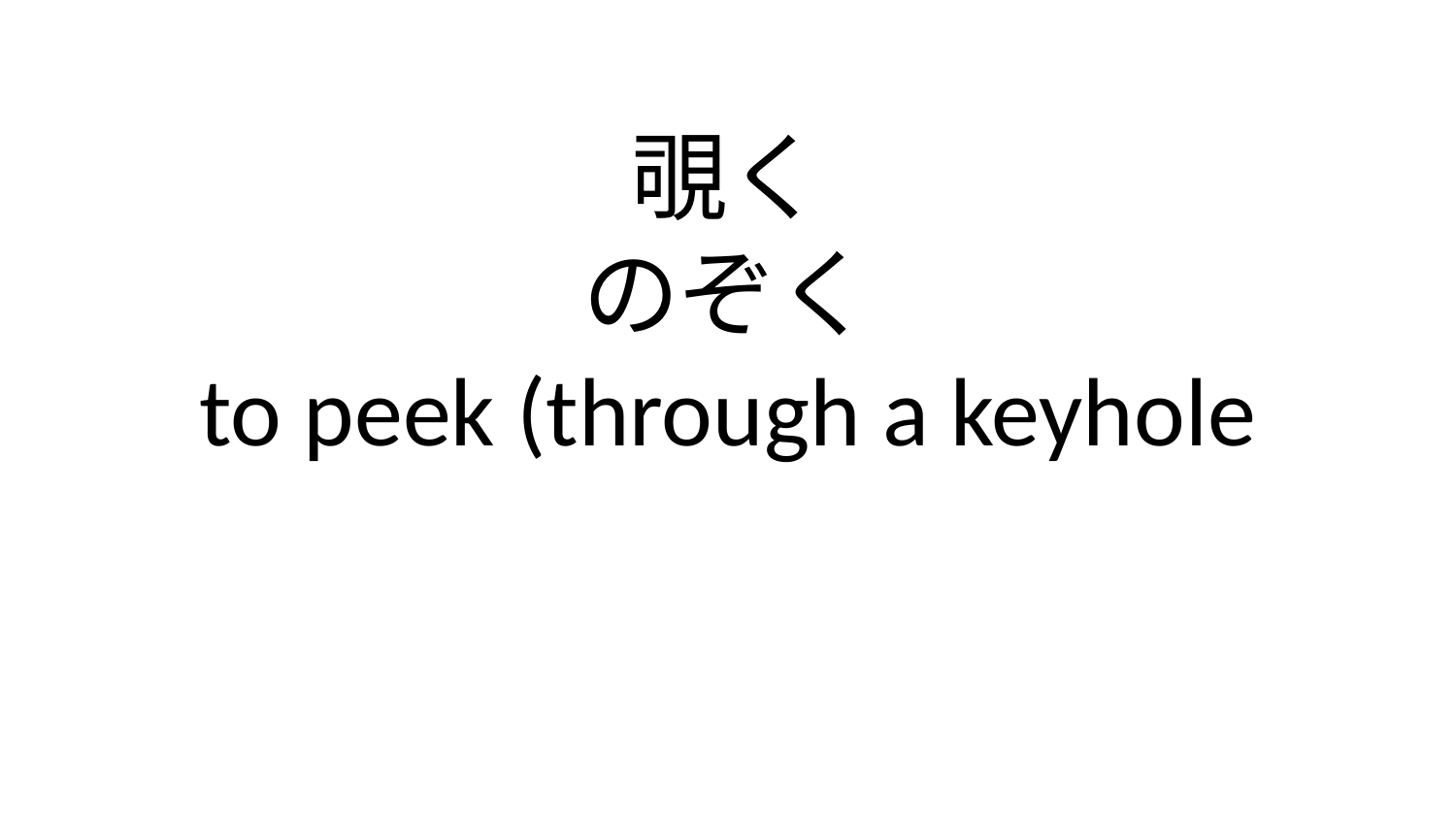

覗く
のぞく
to peek (through a keyhole